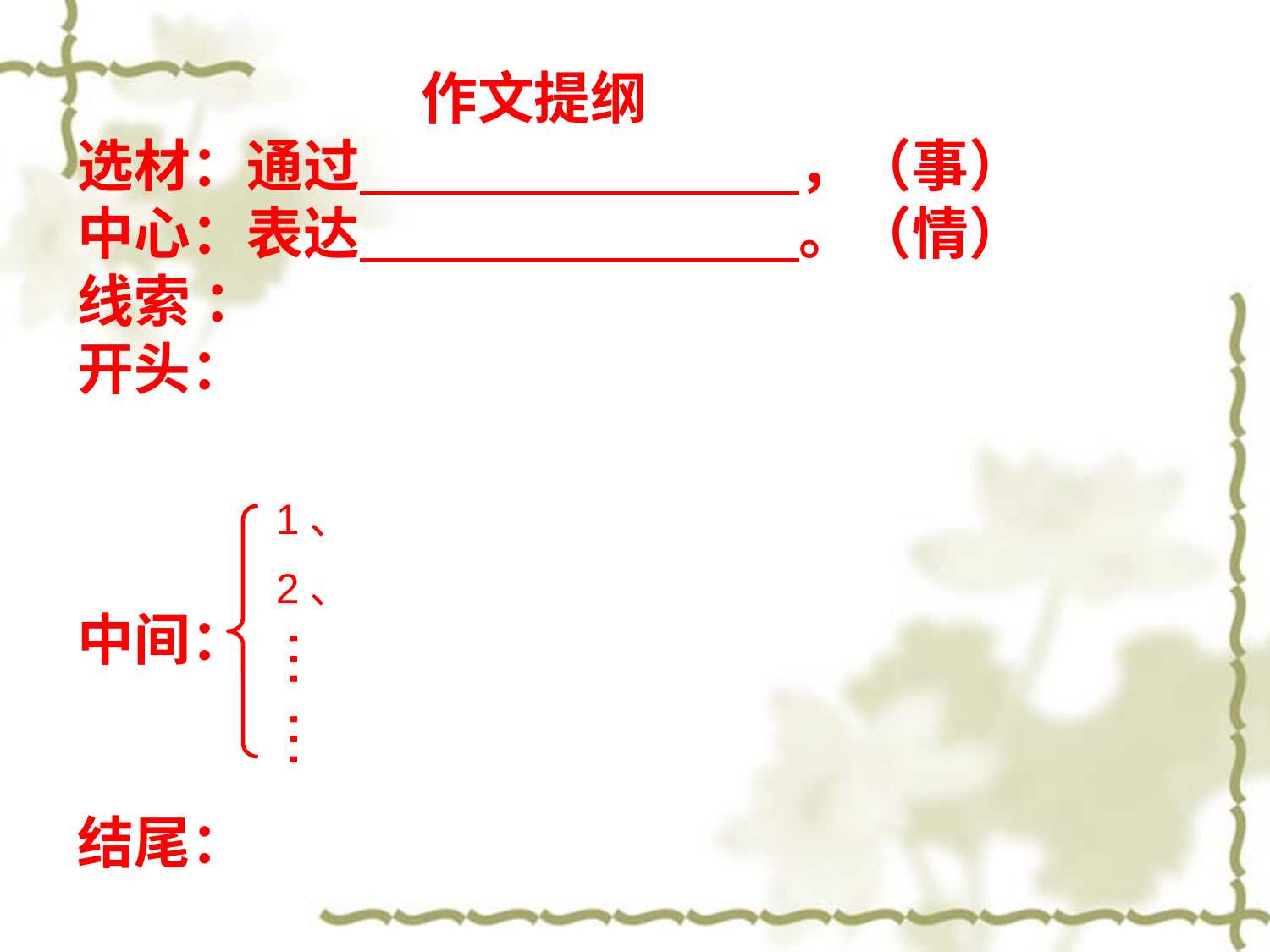

作文提纲
选材：通过                                  ，（事）
中心：表达                                  。（情）
线索 ：
开头：

中间：

结尾：

1、

2、
… …